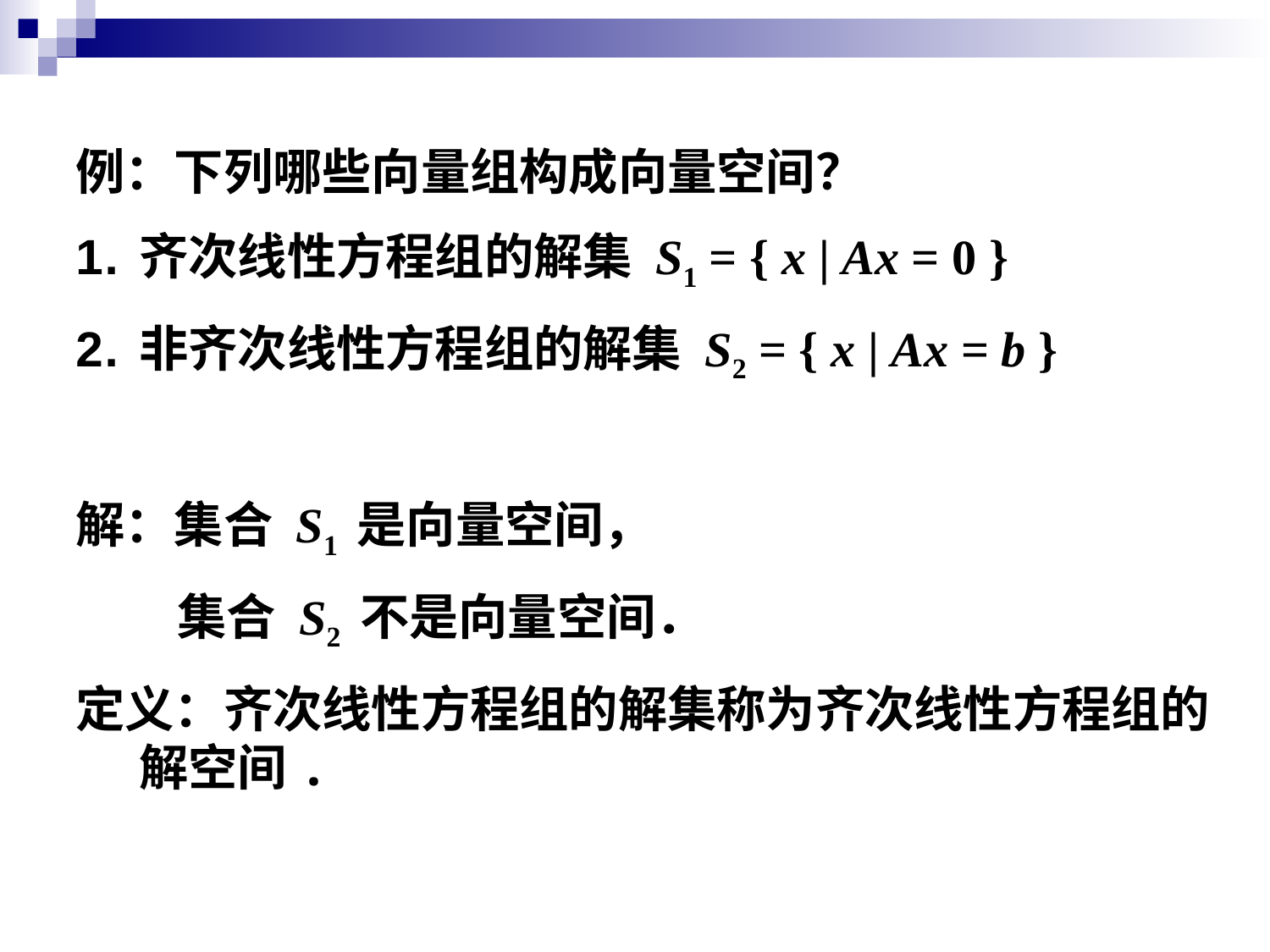

例：下列哪些向量组构成向量空间？
齐次线性方程组的解集 S1 = { x | Ax = 0 }
非齐次线性方程组的解集 S2 = { x | Ax = b }

解：集合 S1 是向量空间，
        集合 S2 不是向量空间．
定义：齐次线性方程组的解集称为齐次线性方程组的解空间.